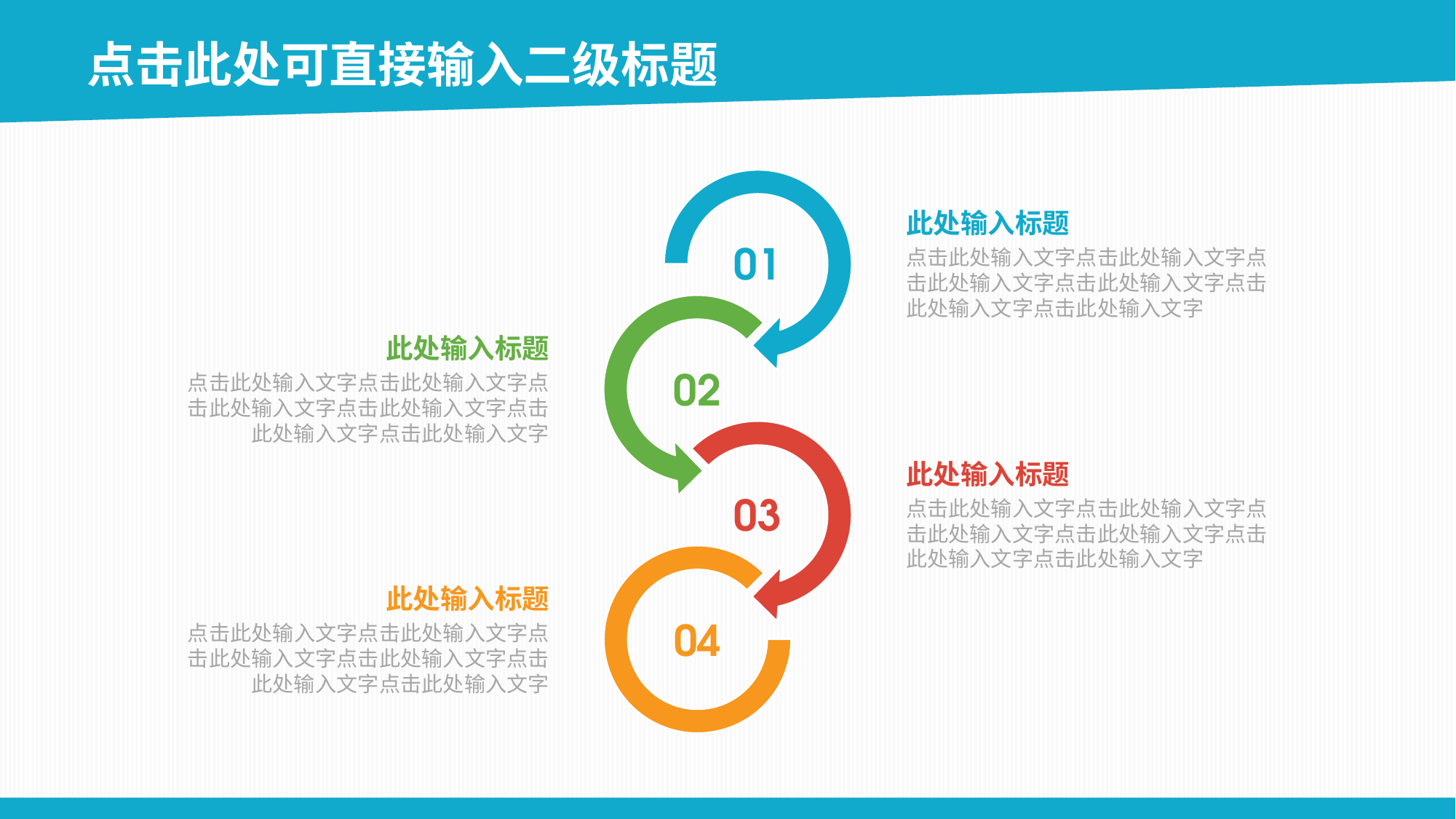

点击此处可直接输入二级标题

01

02

03

04
此处输入标题

点击此处输入文字点击此处输入文字点击此处输入文字点击此处输入文字点击此处输入文字点击此处输入文字
此处输入标题

点击此处输入文字点击此处输入文字点击此处输入文字点击此处输入文字点击此处输入文字点击此处输入文字
此处输入标题

点击此处输入文字点击此处输入文字点击此处输入文字点击此处输入文字点击此处输入文字点击此处输入文字
此处输入标题

点击此处输入文字点击此处输入文字点击此处输入文字点击此处输入文字点击此处输入文字点击此处输入文字